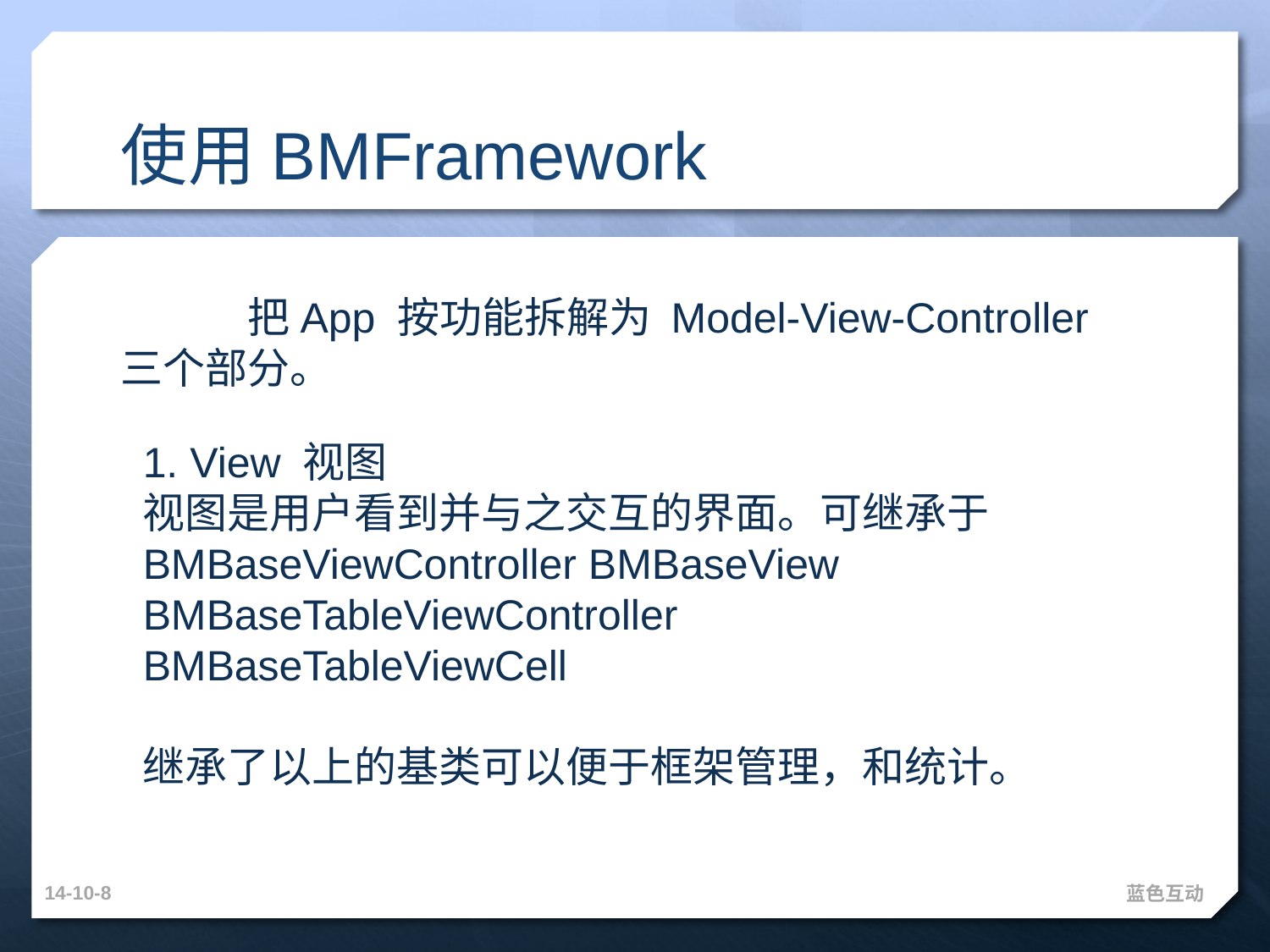

# 使用BMFramework
 	把App 按功能拆解为 Model-View-Controller 三个部分。
1. View 视图
视图是用户看到并与之交互的界面。可继承于BMBaseViewController BMBaseView BMBaseTableViewController BMBaseTableViewCell

继承了以上的基类可以便于框架管理，和统计。
14-10-8
蓝色互动